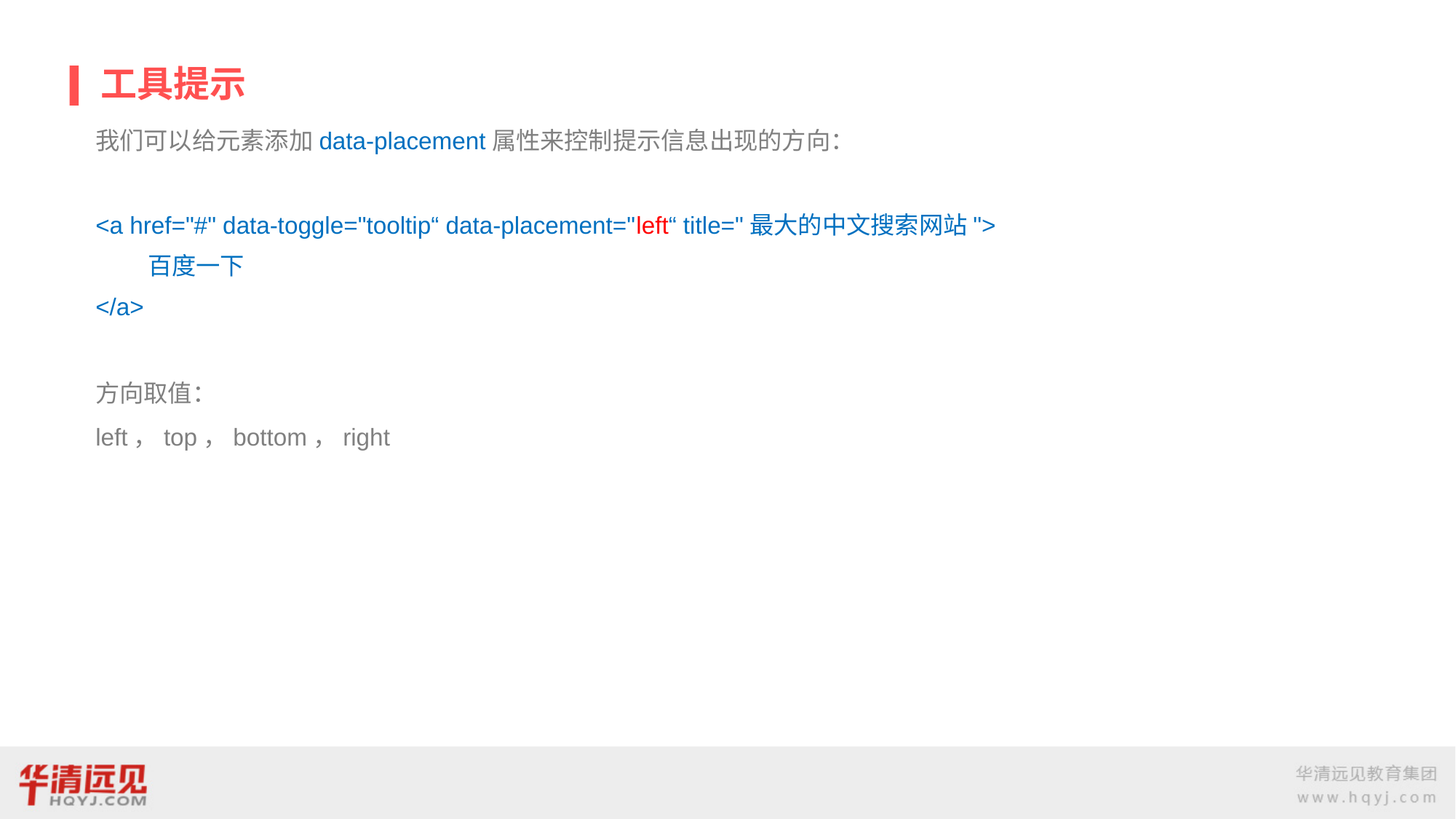

# 工具提示
我们可以给元素添加data-placement属性来控制提示信息出现的方向：

<a href="#" data-toggle="tooltip“ data-placement="left“ title="最大的中文搜索网站">
   	 百度一下
</a>

方向取值：
left，top，bottom，right